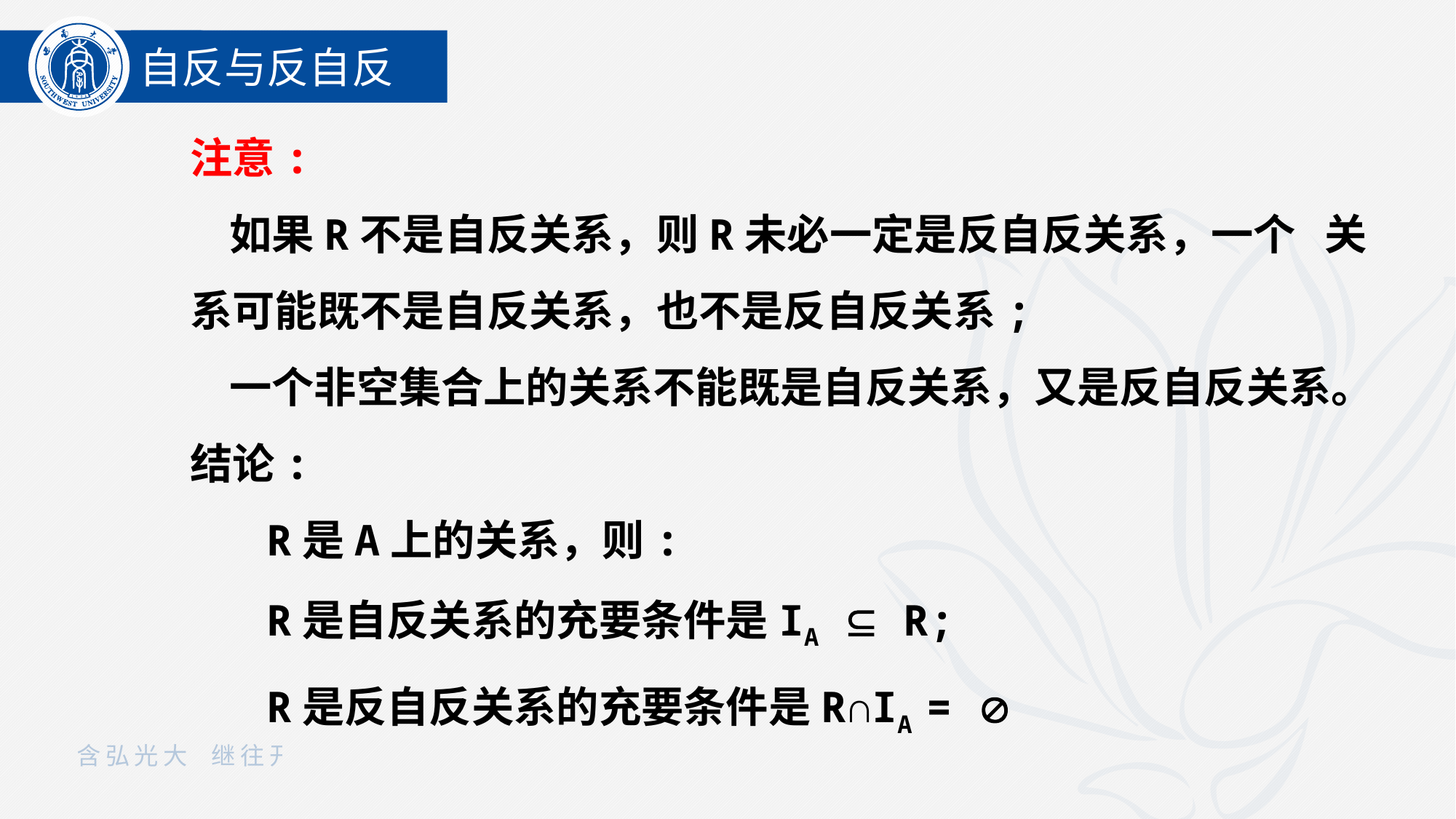

自反与反自反
注意:
   如果R不是自反关系，则R未必一定是反自反关系，一个   关系可能既不是自反关系，也不是反自反关系;
   一个非空集合上的关系不能既是自反关系，又是反自反关系。
结论:
   R是A上的关系，则:
   R是自反关系的充要条件是IA ⊆ R;
   R是反自反关系的充要条件是R∩IA = ∅